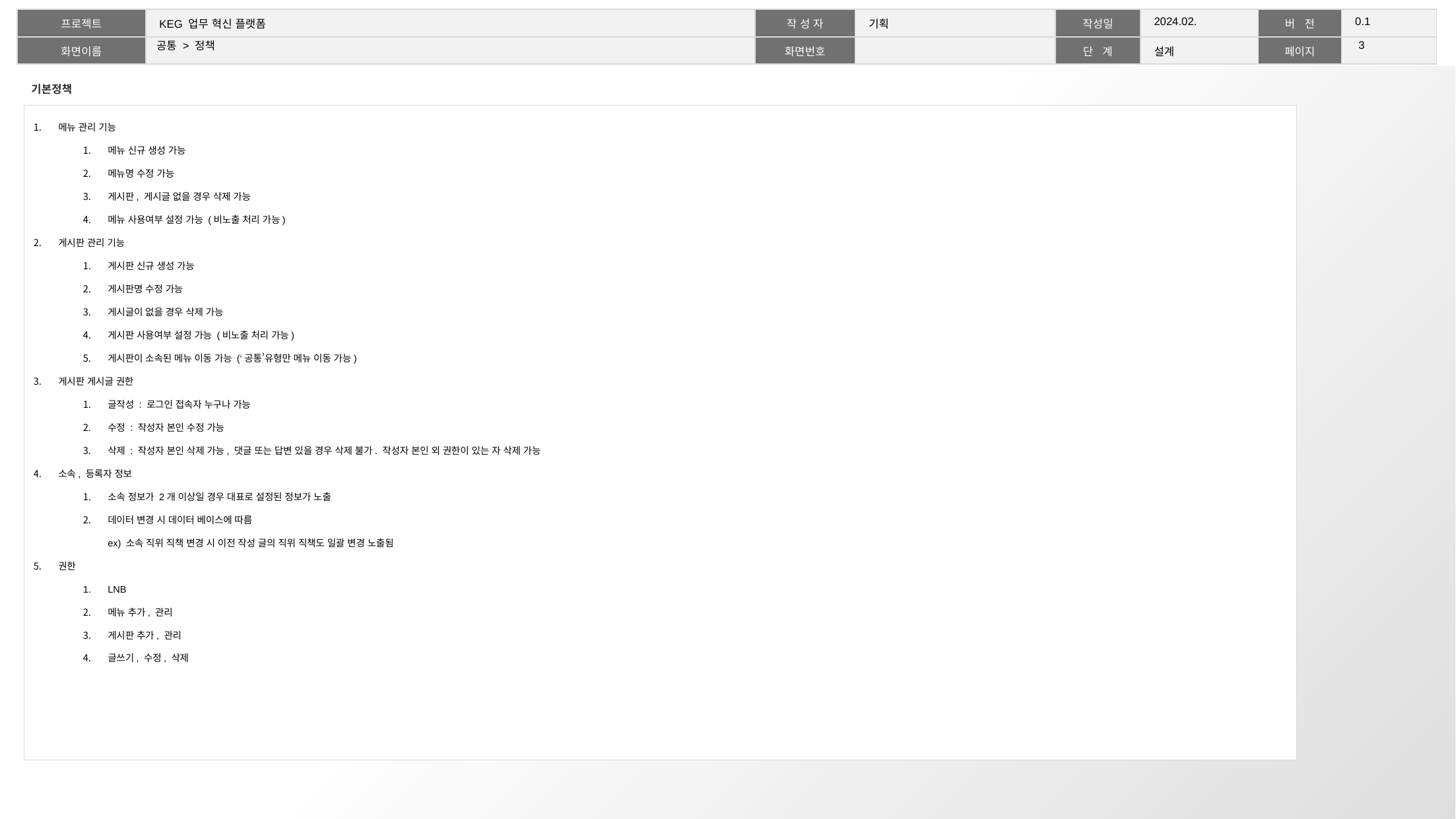

3

# 공통 > 정책
기본정책
메뉴 관리 기능
메뉴 신규 생성 가능
메뉴명 수정 가능
게시판, 게시글 없을 경우 삭제 가능
메뉴 사용여부 설정 가능 (비노출 처리 가능)
게시판 관리 기능
게시판 신규 생성 가능
게시판명 수정 가능
게시글이 없을 경우 삭제 가능
게시판 사용여부 설정 가능 (비노출 처리 가능)
게시판이 소속된 메뉴 이동 가능 (‘공통’유형만 메뉴 이동 가능)
게시판 게시글 권한
글작성 : 로그인 접속자 누구나 가능
수정 : 작성자 본인 수정 가능
삭제 : 작성자 본인 삭제 가능, 댓글 또는 답변 있을 경우 삭제 불가. 작성자 본인 외 권한이 있는 자 삭제 가능
소속, 등록자 정보
소속 정보가 2개 이상일 경우 대표로 설정된 정보가 노출
데이터 변경 시 데이터 베이스에 따름
ex) 소속 직위 직책 변경 시 이전 작성 글의 직위 직책도 일괄 변경 노출됨
권한
LNB
메뉴 추가, 관리
게시판 추가, 관리
글쓰기, 수정, 삭제